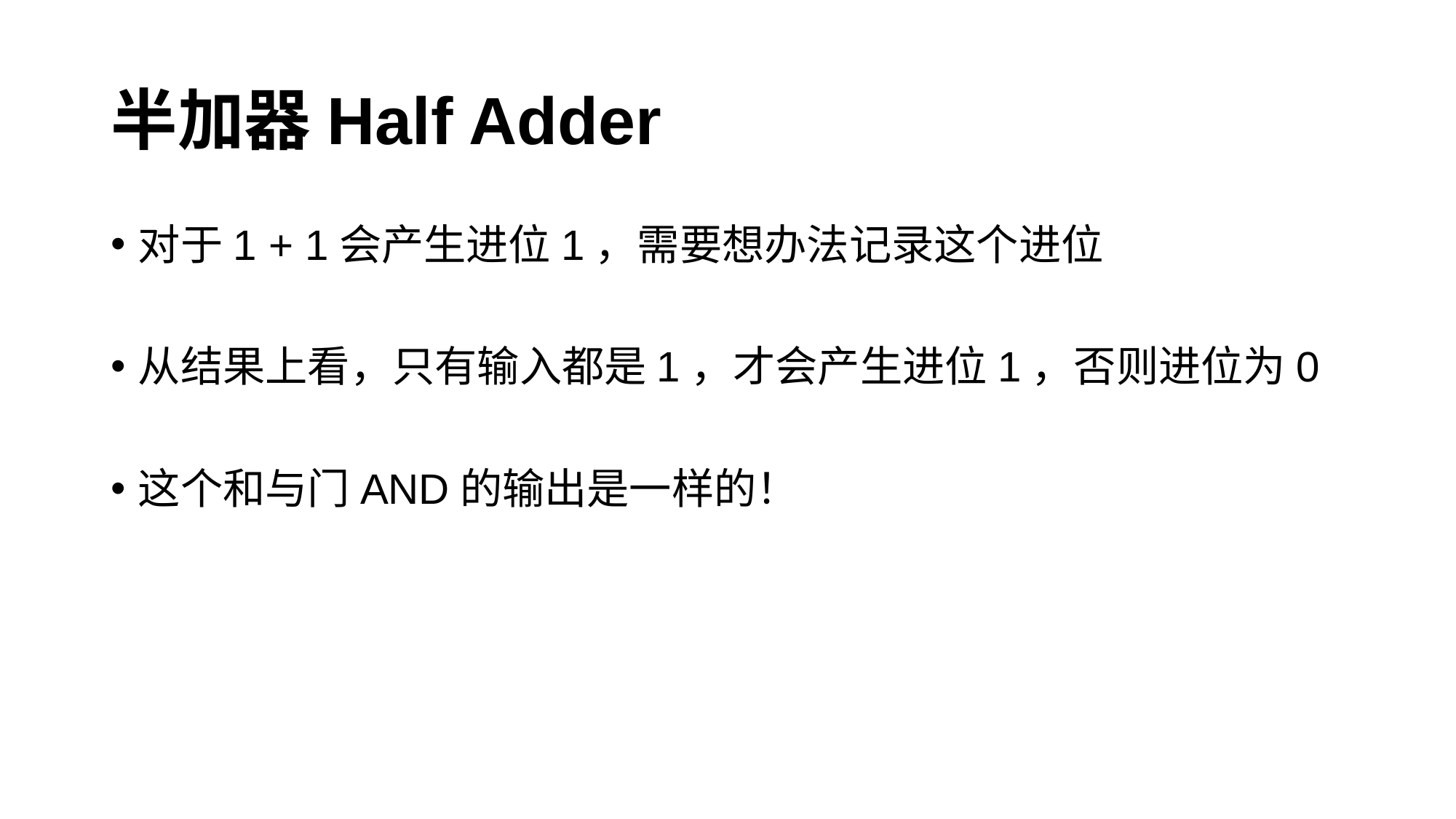

# 半加器Half Adder
对于1 + 1会产生进位1，需要想办法记录这个进位

从结果上看，只有输入都是1，才会产生进位1，否则进位为0

这个和与门AND的输出是一样的！